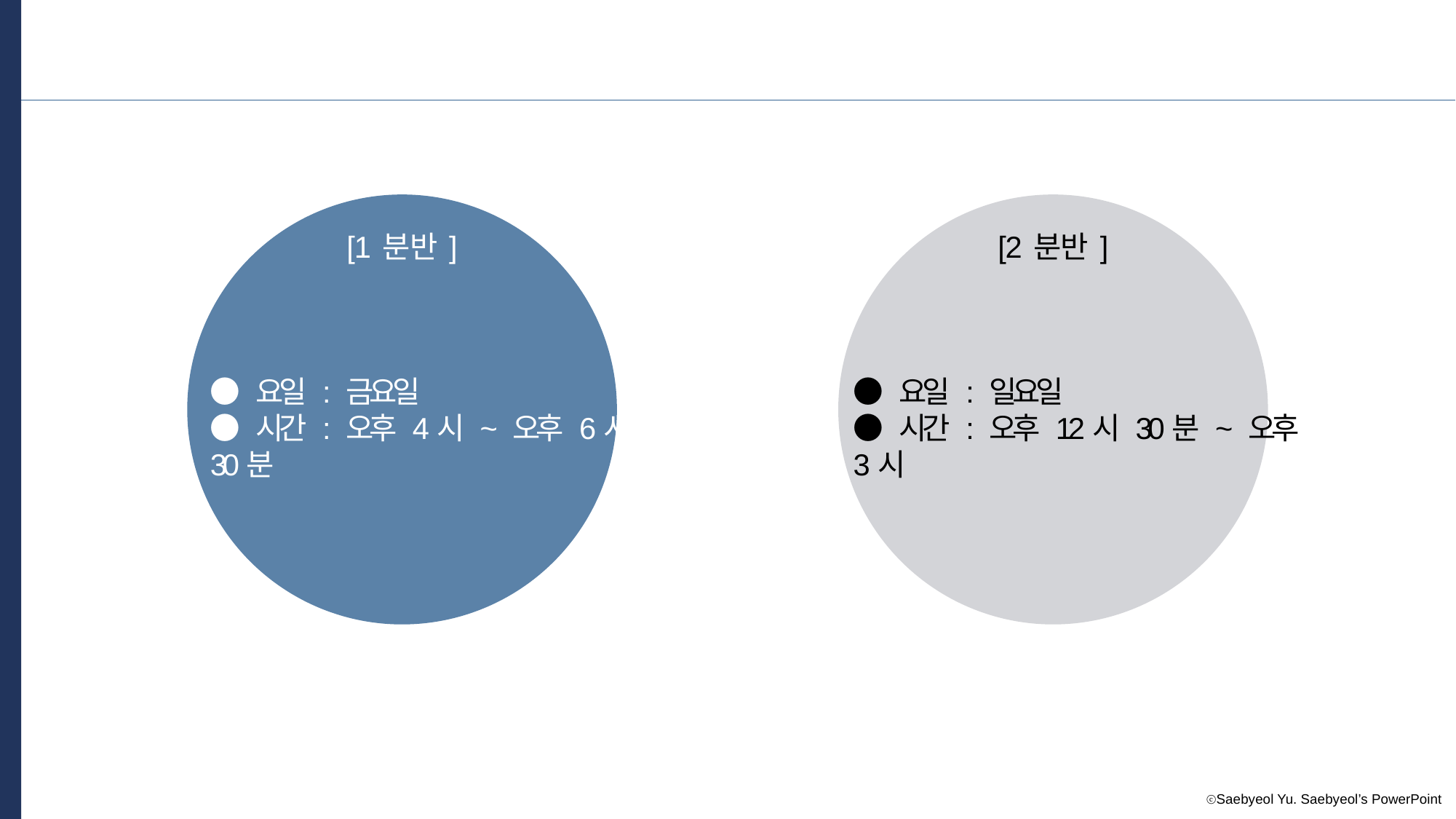

[ 1 분 반 ]
[ 2 분 반 ]
●  요일  :  금요일
●  시간  :  오후  4시  ~  오후  6시  30분
●  요일  :  일요일
●  시간  :  오후  12시  30분  ~  오후  3시